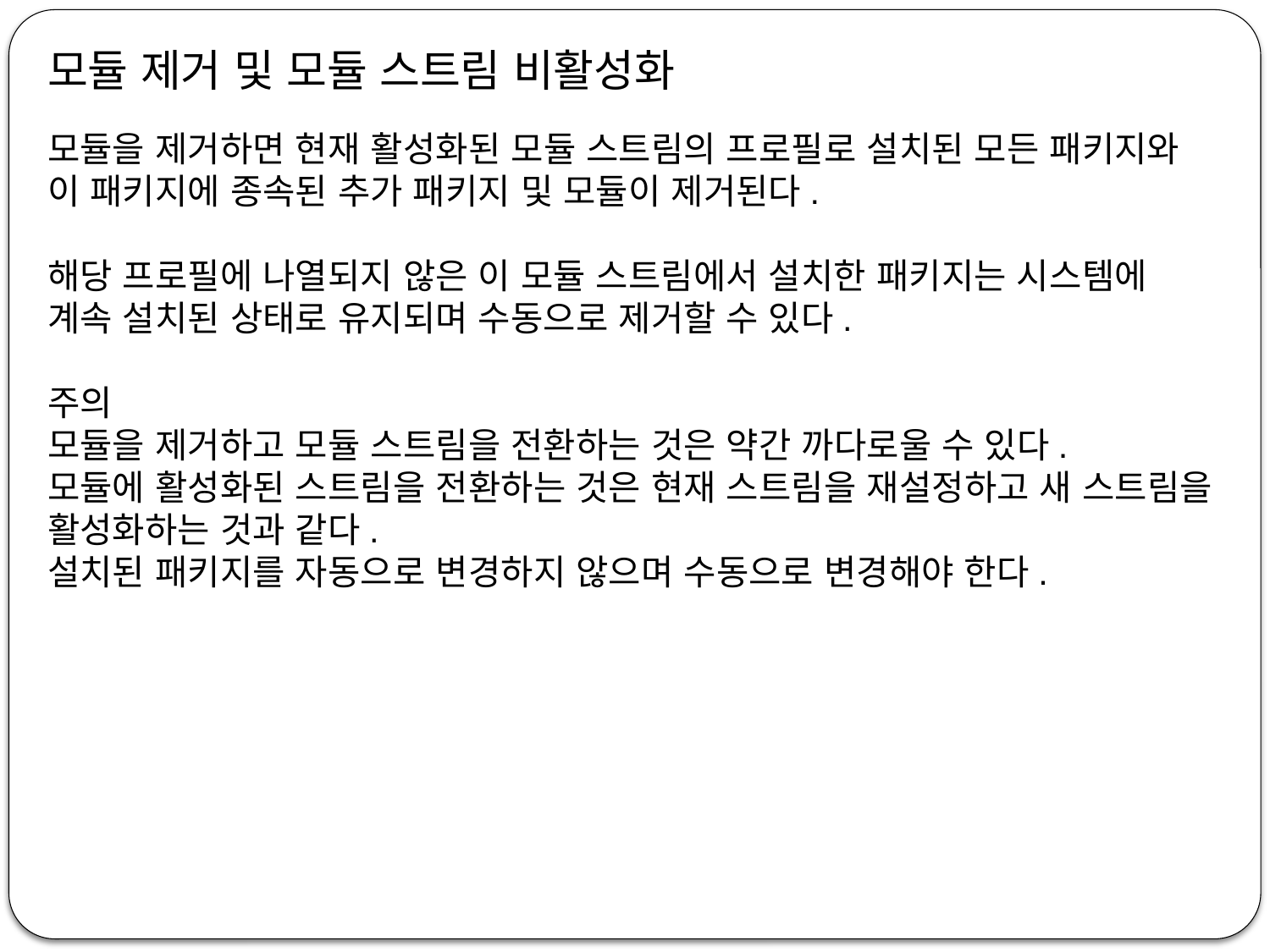

모듈 제거 및 모듈 스트림 비활성화

모듈을 제거하면 현재 활성화된 모듈 스트림의 프로필로 설치된 모든 패키지와 이 패키지에 종속된 추가 패키지 및 모듈이 제거된다.

해당 프로필에 나열되지 않은 이 모듈 스트림에서 설치한 패키지는 시스템에 계속 설치된 상태로 유지되며 수동으로 제거할 수 있다.

주의
모듈을 제거하고 모듈 스트림을 전환하는 것은 약간 까다로울 수 있다.
모듈에 활성화된 스트림을 전환하는 것은 현재 스트림을 재설정하고 새 스트림을 활성화하는 것과 같다.
설치된 패키지를 자동으로 변경하지 않으며 수동으로 변경해야 한다.